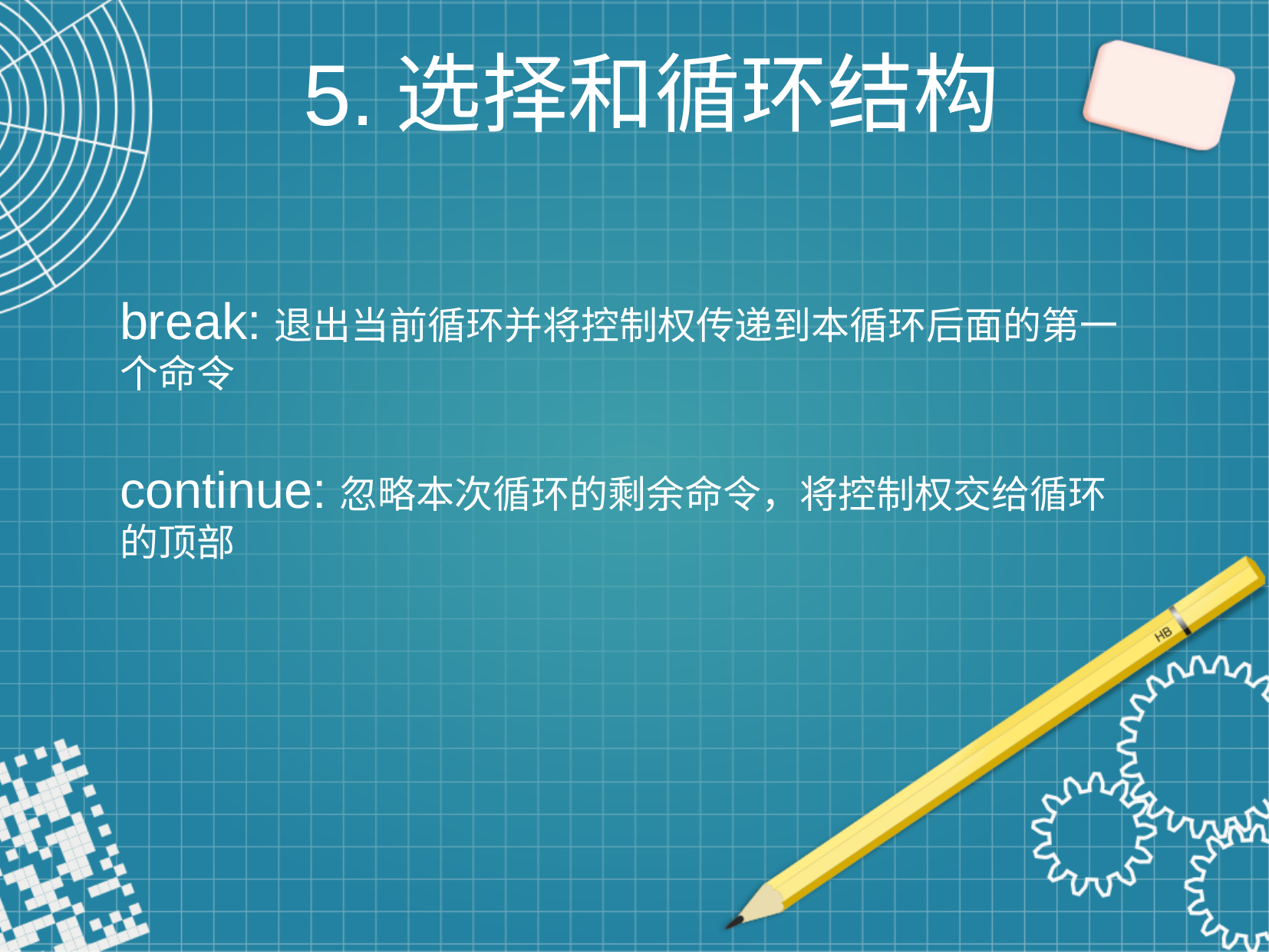

5.选择和循环结构
break:退出当前循环并将控制权传递到本循环后面的第一个命令

continue:忽略本次循环的剩余命令，将控制权交给循环的顶部